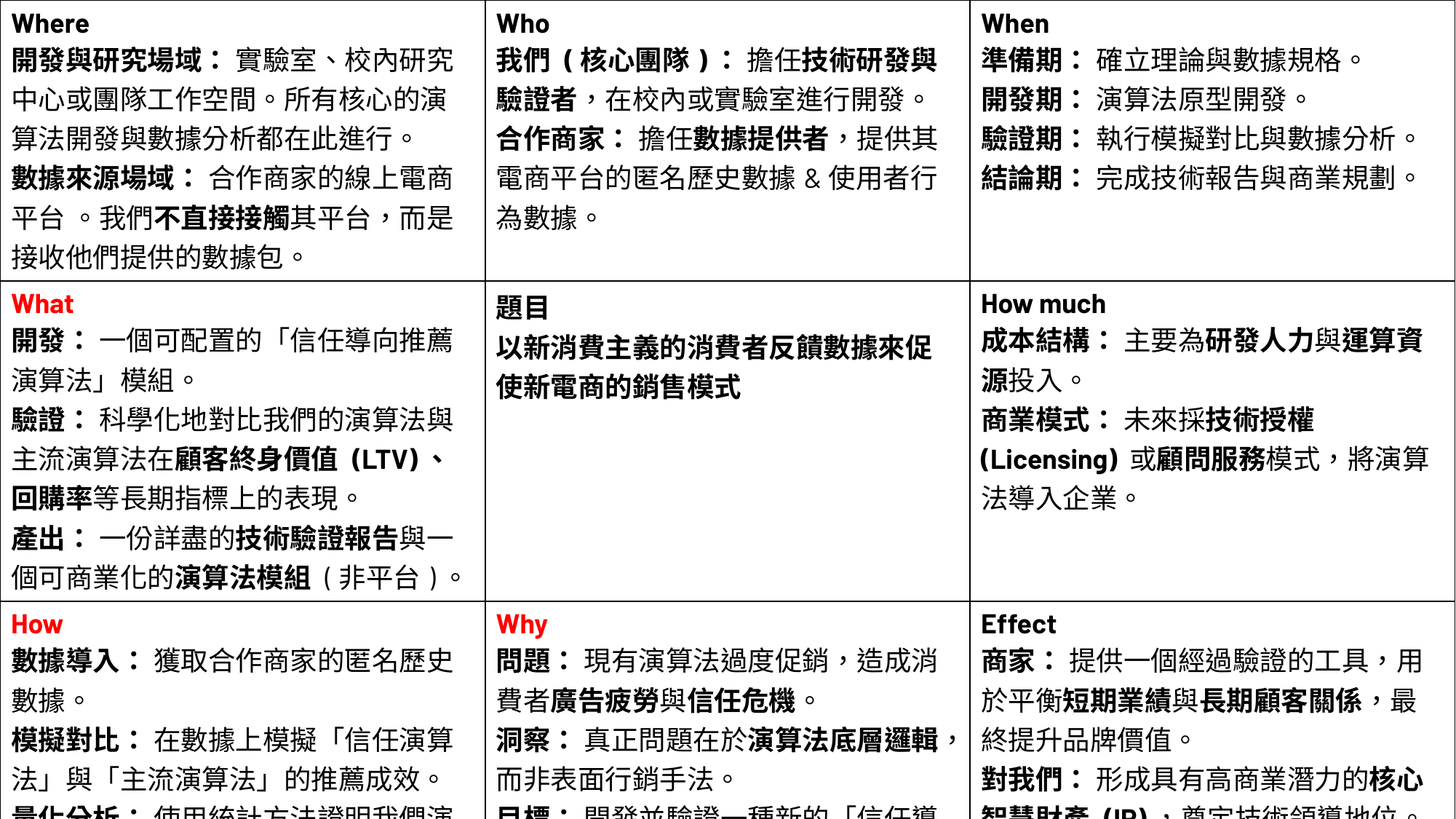

| Where 開發與研究場域： 實驗室、校內研究中心或團隊工作空間。所有核心的演算法開發與數據分析都在此進行。 數據來源場域： 合作商家的線上電商平台 。我們不直接接觸其平台，而是接收他們提供的數據包。 | Who 我們 (核心團隊)： 擔任技術研發與驗證者，在校內或實驗室進行開發。 合作商家： 擔任數據提供者，提供其電商平台的匿名歷史數據&使用者行為數據。 | When 準備期： 確立理論與數據規格。 開發期： 演算法原型開發。 驗證期： 執行模擬對比與數據分析。 結論期： 完成技術報告與商業規劃。 |
| --- | --- | --- |
| What 開發： 一個可配置的「信任導向推薦演算法」模組。 驗證： 科學化地對比我們的演算法與主流演算法在顧客終身價值 (LTV)、回購率等長期指標上的表現。 產出： 一份詳盡的技術驗證報告與一個可商業化的演算法模組 (非平台)。 | 題目 以新消費主義的消費者反饋數據來促使新電商的銷售模式 | How much 成本結構： 主要為研發人力與運算資源投入。 商業模式： 未來採技術授權 (Licensing) 或顧問服務模式，將演算法導入企業。 |
| How 數據導入： 獲取合作商家的匿名歷史數據。 模擬對比： 在數據上模擬「信任演算法」與「主流演算法」的推薦成效。 量化分析： 使用統計方法證明我們演算法在長期效益指標上的優越性。 | Why 問題： 現有演算法過度促銷，造成消費者廣告疲勞與信任危機。 洞察： 真正問題在於演算法底層邏輯，而非表面行銷手法。 目標： 開發並驗證一種新的「信任導向」演算法，證明其在創造長期顧客價值上更具優勢。 | Effect 商家： 提供一個經過驗證的工具，用於平衡短期業績與長期顧客關係，最終提升品牌價值。 對我們： 形成具有高商業潛力的核心智慧財產 (IP)，奠定技術領導地位。 |